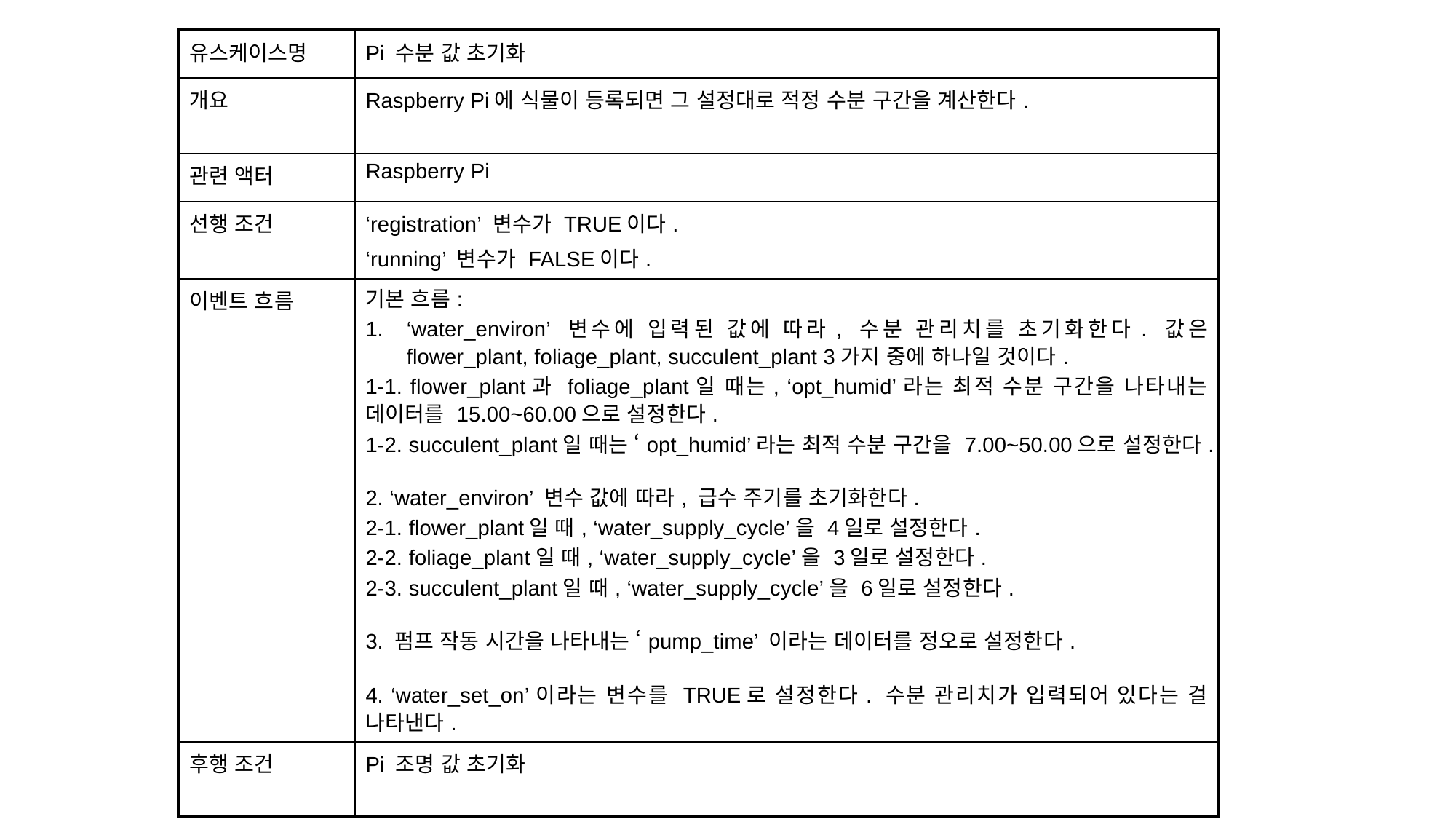

| 유스케이스명 | Pi 수분 값 초기화 |
| --- | --- |
| 개요 | Raspberry Pi에 식물이 등록되면 그 설정대로 적정 수분 구간을 계산한다. |
| 관련 액터 | Raspberry Pi |
| 선행 조건 | ‘registration’ 변수가 TRUE이다. ‘running’ 변수가 FALSE이다. |
| 이벤트 흐름 | 기본 흐름: ‘water\_environ’ 변수에 입력된 값에 따라, 수분 관리치를 초기화한다. 값은 flower\_plant, foliage\_plant, succulent\_plant 3가지 중에 하나일 것이다. 1-1. flower\_plant과 foliage\_plant일 때는, ‘opt\_humid’라는 최적 수분 구간을 나타내는 데이터를 15.00~60.00으로 설정한다. 1-2. succulent\_plant일 때는 ‘opt\_humid’라는 최적 수분 구간을 7.00~50.00으로 설정한다. 2. ‘water\_environ’ 변수 값에 따라, 급수 주기를 초기화한다. 2-1. flower\_plant일 때, ‘water\_supply\_cycle’을 4일로 설정한다. 2-2. foliage\_plant일 때, ‘water\_supply\_cycle’을 3일로 설정한다. 2-3. succulent\_plant일 때, ‘water\_supply\_cycle’을 6일로 설정한다. 3. 펌프 작동 시간을 나타내는 ‘pump\_time’ 이라는 데이터를 정오로 설정한다. 4. ‘water\_set\_on’이라는 변수를 TRUE로 설정한다. 수분 관리치가 입력되어 있다는 걸 나타낸다. |
| 후행 조건 | Pi 조명 값 초기화 |